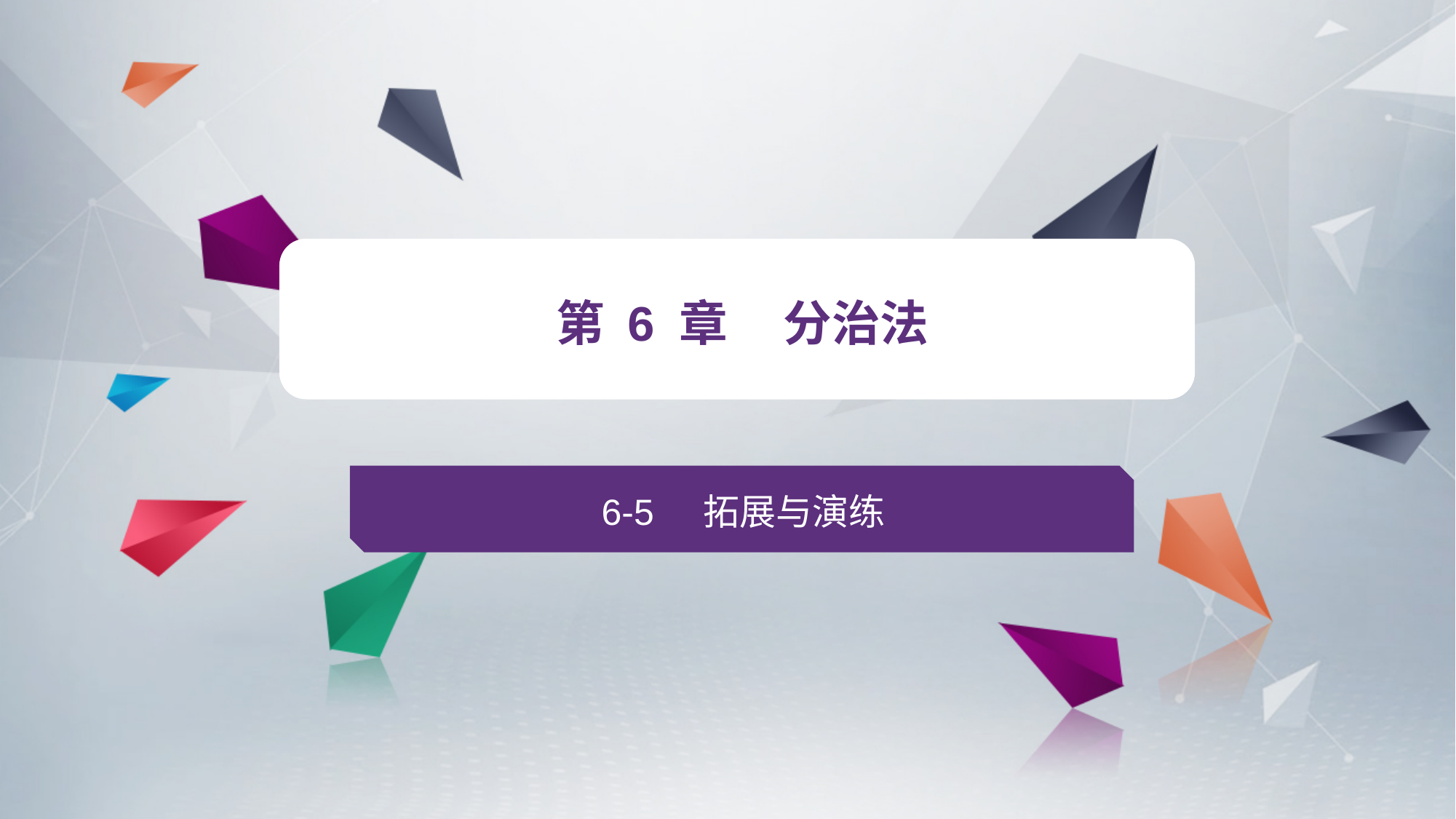

v
第 6 章     分治法

6-5    拓展与演练